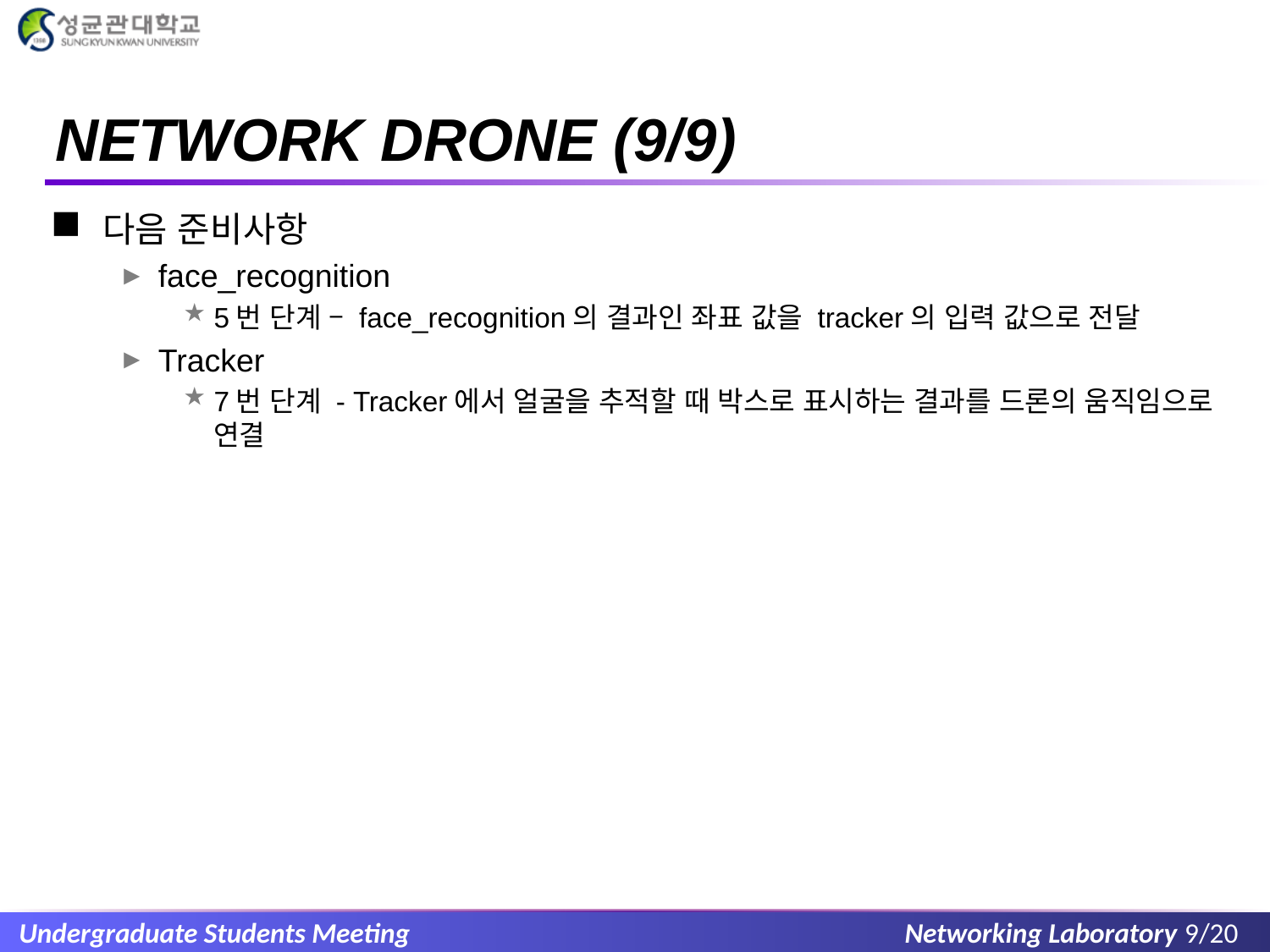

# NETWORK DRONE (9/9)
다음 준비사항
face_recognition
5번 단계 – face_recognition의 결과인 좌표 값을 tracker의 입력 값으로 전달
Tracker
7번 단계 - Tracker에서 얼굴을 추적할 때 박스로 표시하는 결과를 드론의 움직임으로 연결